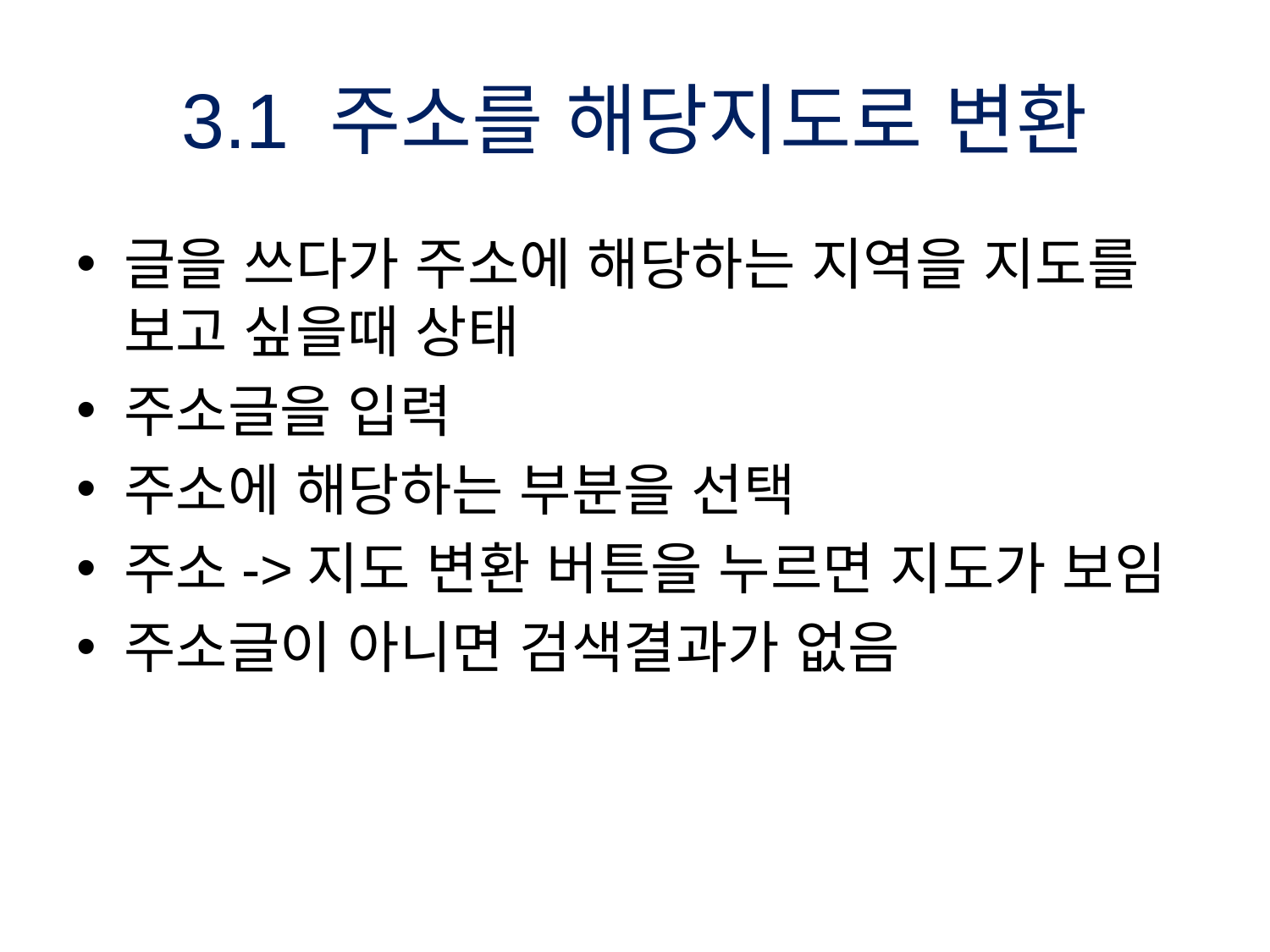

# 3.1 주소를 해당지도로 변환
글을 쓰다가 주소에 해당하는 지역을 지도를 보고 싶을때 상태
주소글을 입력
주소에 해당하는 부분을 선택
주소->지도 변환 버튼을 누르면 지도가 보임
주소글이 아니면 검색결과가 없음